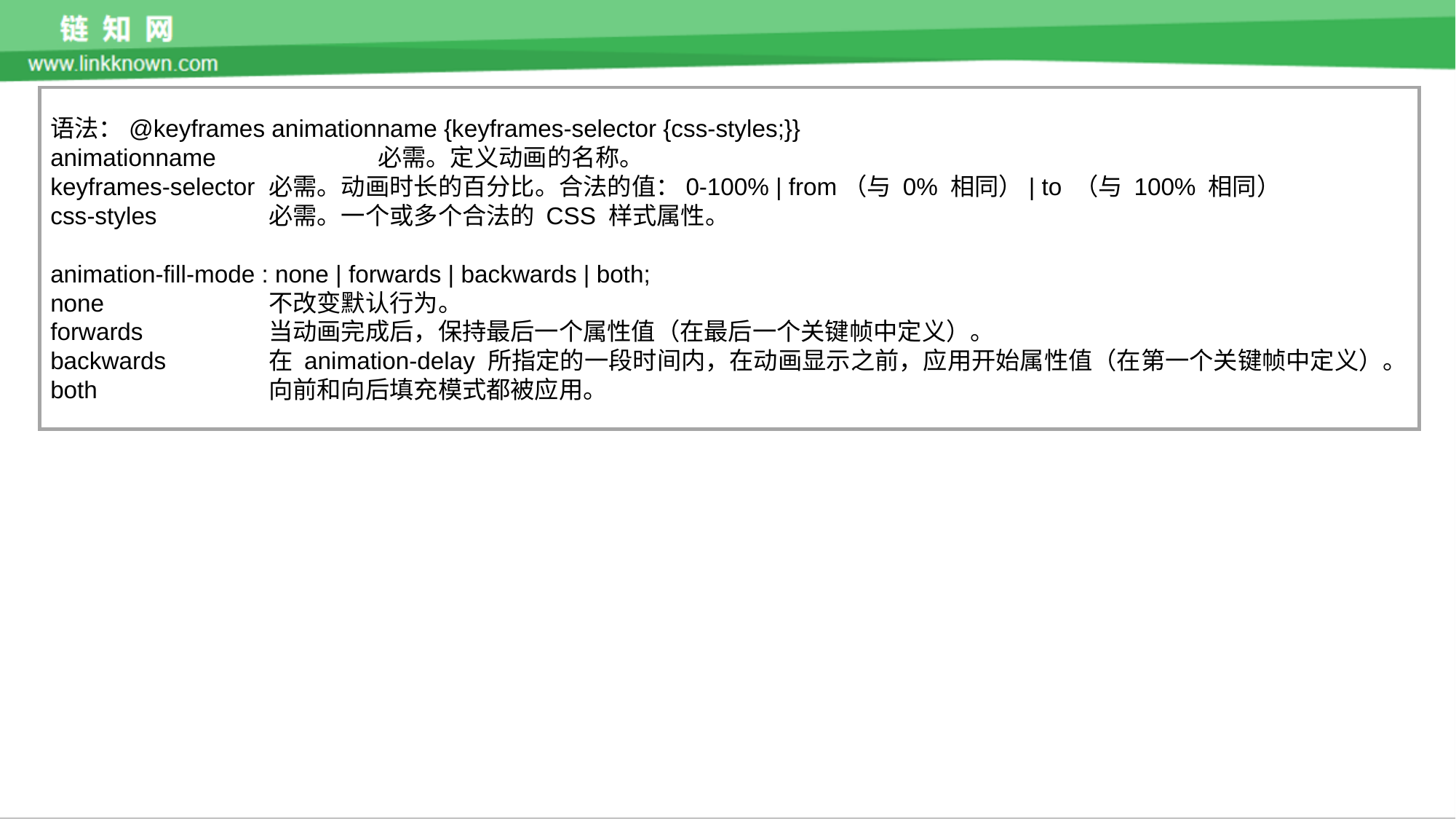

语法：@keyframes animationname {keyframes-selector {css-styles;}}
animationname		必需。定义动画的名称。
keyframes-selector	必需。动画时长的百分比。合法的值：0-100% | from（与 0% 相同）| to （与 100% 相同）
css-styles		必需。一个或多个合法的 CSS 样式属性。

animation-fill-mode : none | forwards | backwards | both;
none		不改变默认行为。
forwards		当动画完成后，保持最后一个属性值（在最后一个关键帧中定义）。
backwards	在 animation-delay 所指定的一段时间内，在动画显示之前，应用开始属性值（在第一个关键帧中定义）。
both		向前和向后填充模式都被应用。